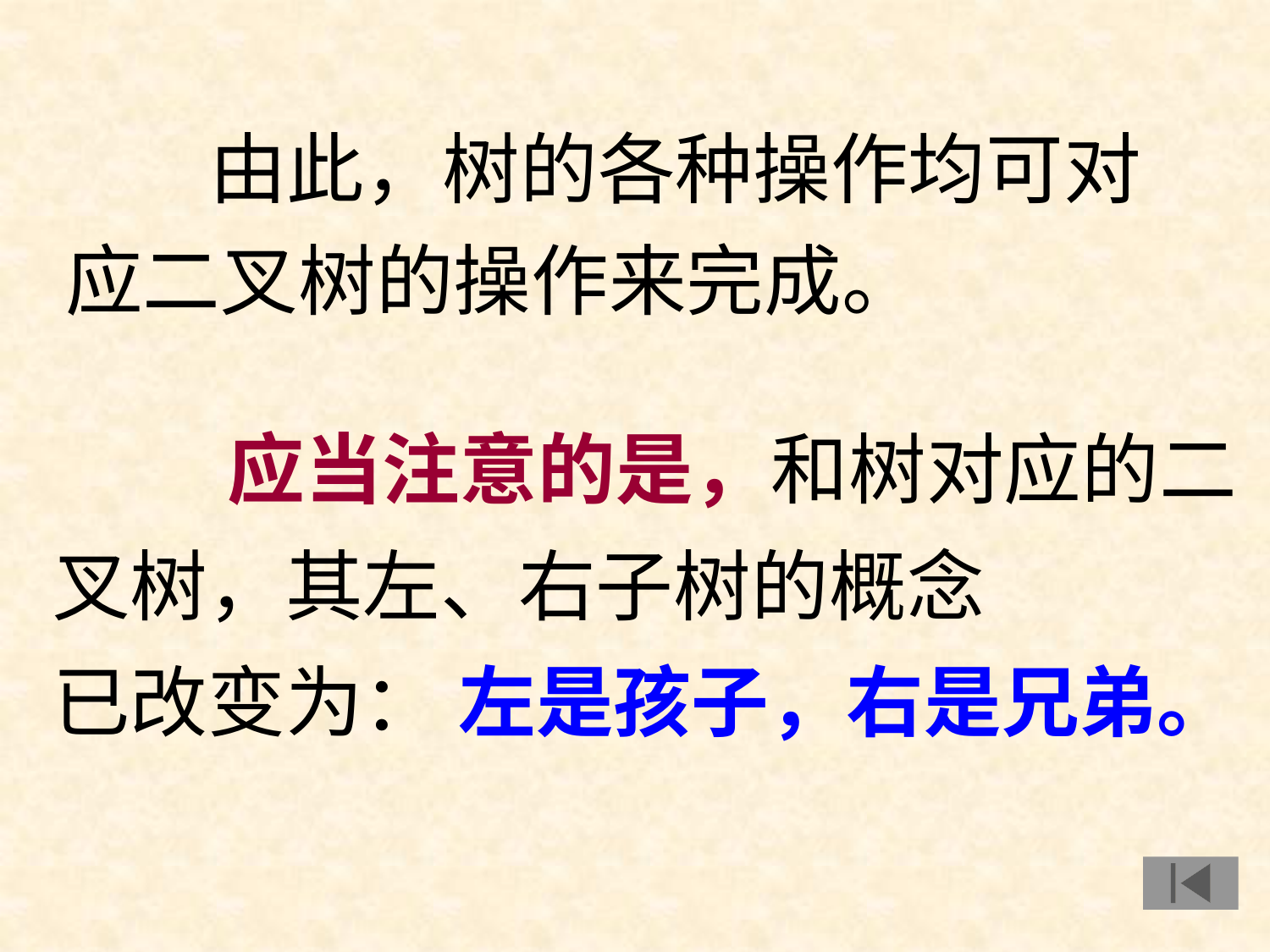

由此，树的各种操作均可对应二叉树的操作来完成。
         应当注意的是，和树对应的二叉树，其左、右子树的概念
已改变为： 左是孩子，右是兄弟。